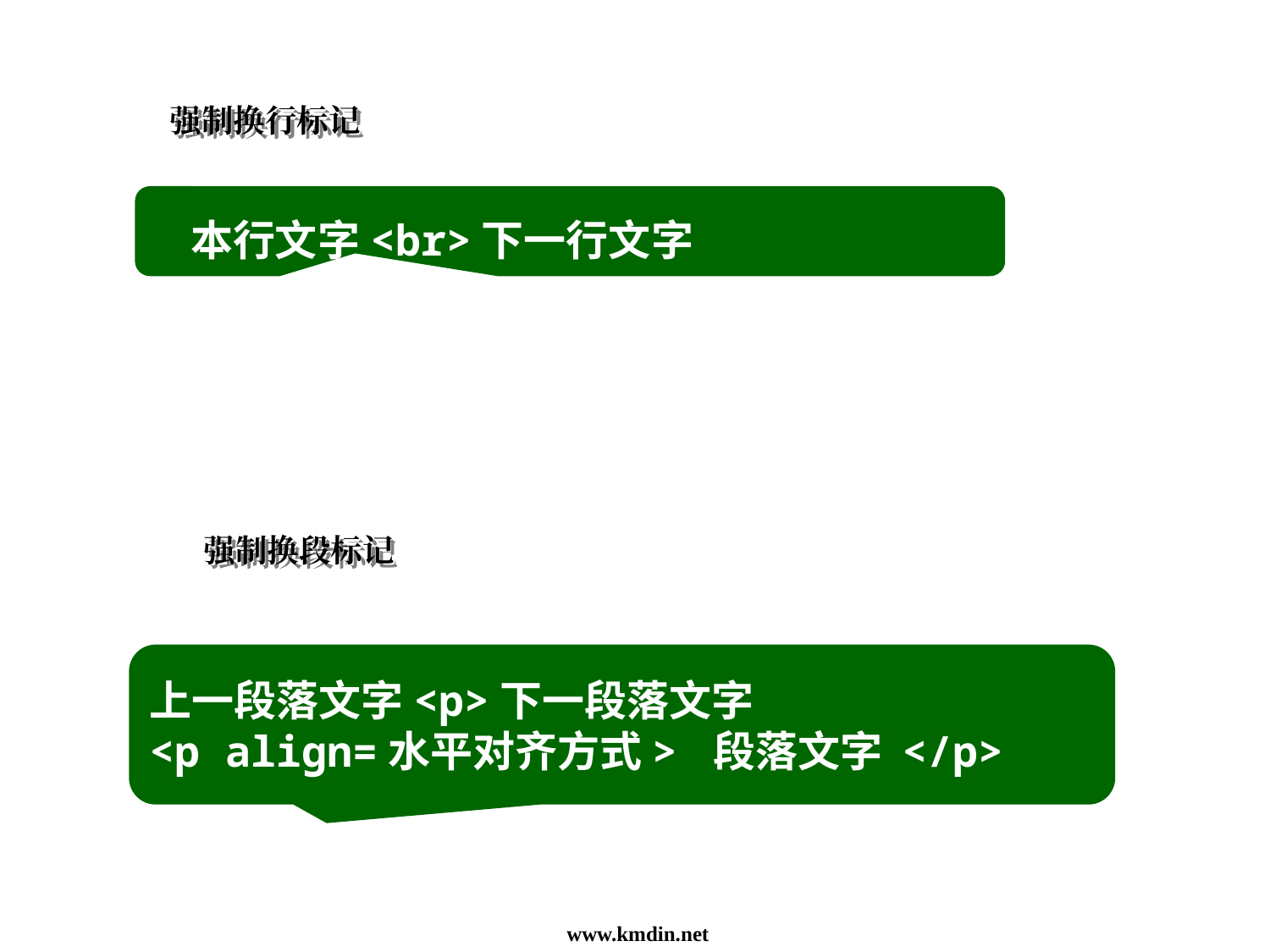

27
强制换行标记
   本行文字<br>下一行文字
强制换段标记
上一段落文字<p>下一段落文字
<p align=水平对齐方式> 段落文字 </p>